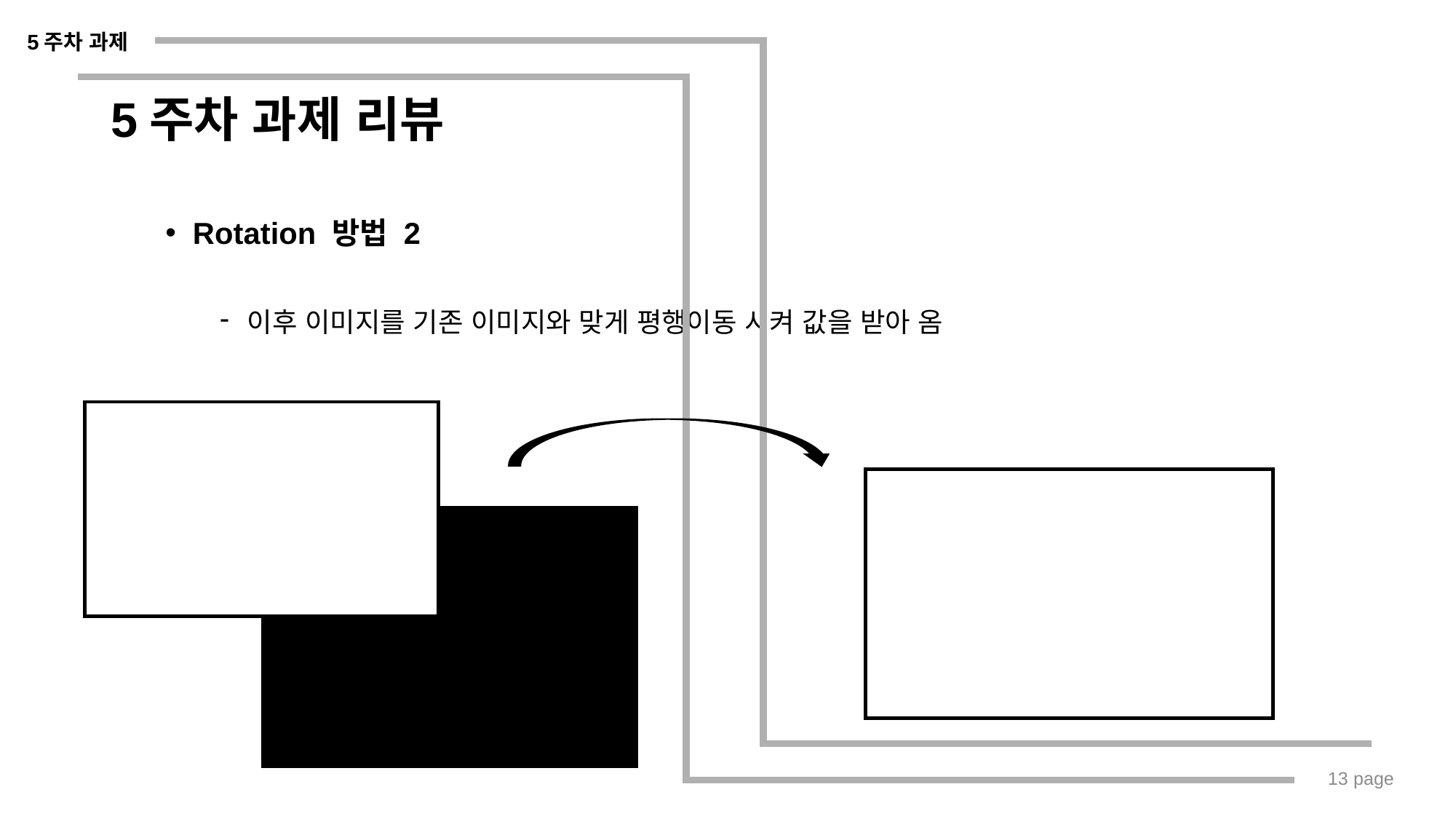

5주차 과제
# 5주차 과제 리뷰
Rotation 방법 2

이후 이미지를 기존 이미지와 맞게 평행이동 시켜 값을 받아 옴

13 page